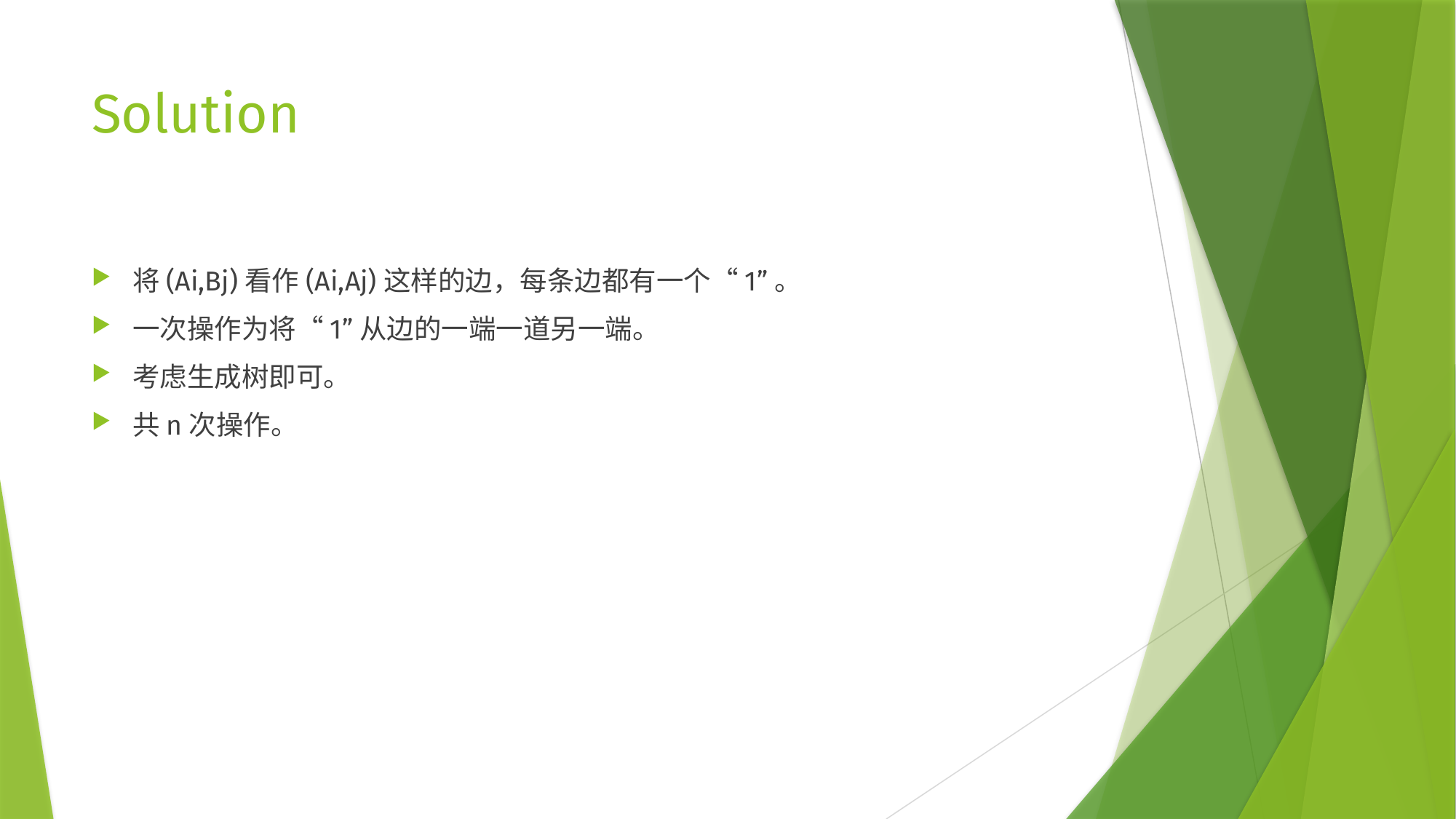

# Solution
将(Ai,Bj)看作(Ai,Aj)这样的边，每条边都有一个“1”。
一次操作为将“1”从边的一端一道另一端。
考虑生成树即可。
共n次操作。